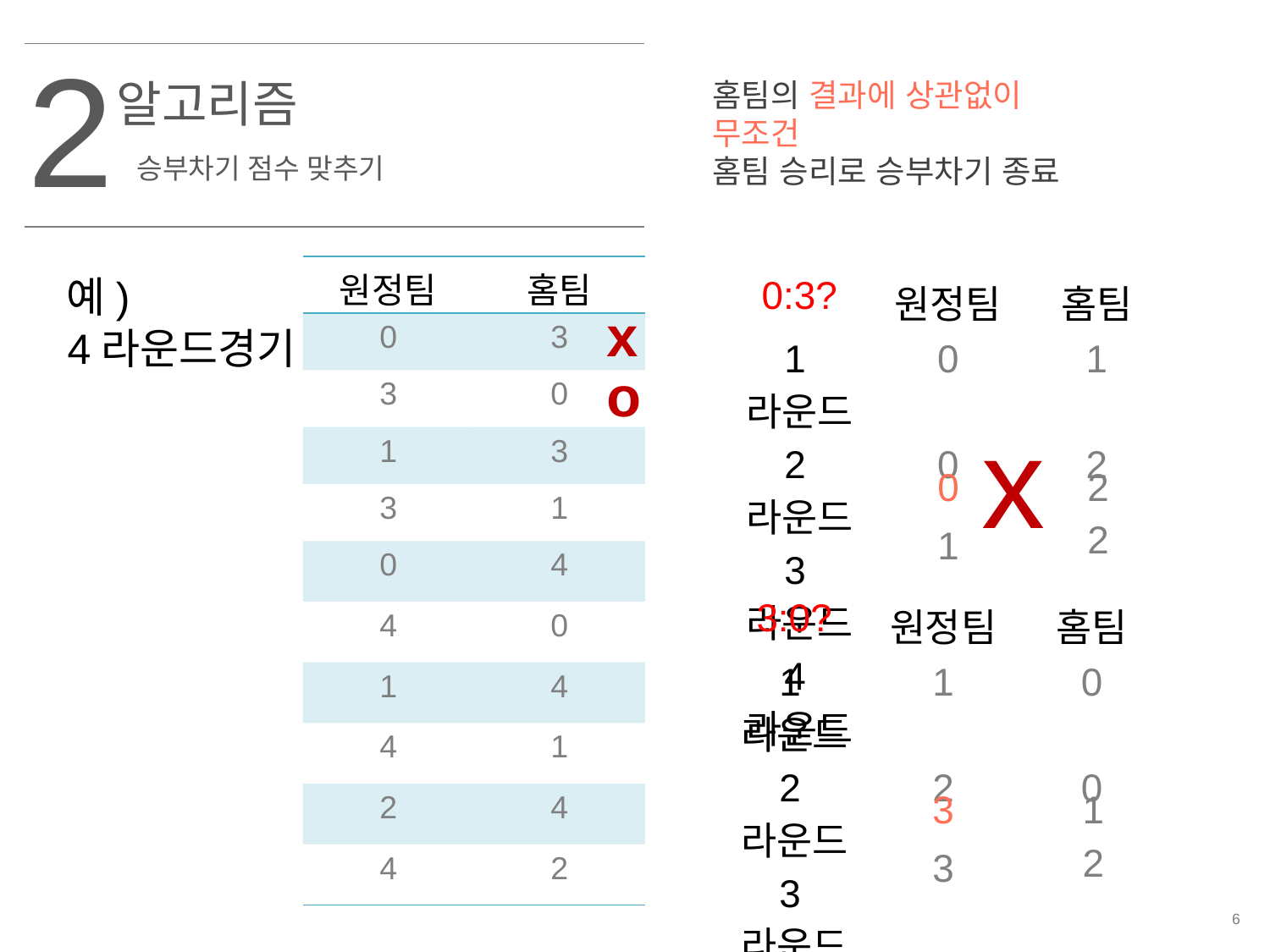

2
알고리즘
홈팀의 결과에 상관없이 무조건
홈팀 승리로 승부차기 종료
승부차기 점수 맞추기
| 원정팀 | 홈팀 |
| --- | --- |
| 0 | 3 |
| 3 | 0 |
| 1 | 3 |
| 3 | 1 |
| 0 | 4 |
| 4 | 0 |
| 1 | 4 |
| 4 | 1 |
| 2 | 4 |
| 4 | 2 |
예)
| 0:3? | 원정팀 | 홈팀 |
| --- | --- | --- |
| 1라운드 | 0 | 1 |
| 2라운드 | 0 | 2 |
| 3라운드 |  |  |
| 4라운드 |  |  |
x
4라운드경기
o
x
0
2
2
1
| 3:0? | 원정팀 | 홈팀 |
| --- | --- | --- |
| 1라운드 | 1 | 0 |
| 2라운드 | 2 | 0 |
| 3라운드 |  |  |
| 4라운드 |  |  |
3
1
2
3